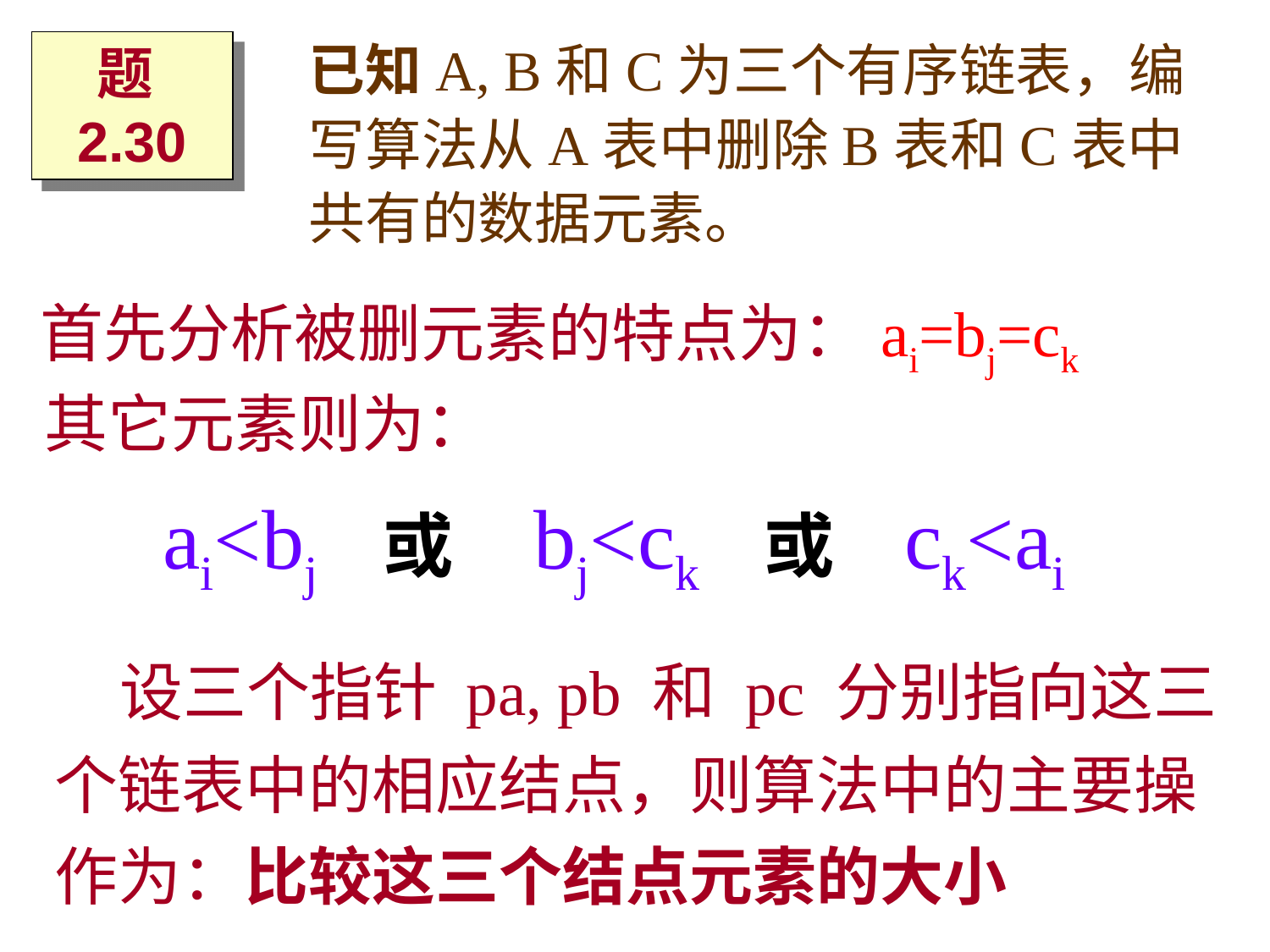

已知A, B和C为三个有序链表，编写算法从A表中删除B表和C表中共有的数据元素。
题2.30
首先分析被删元素的特点为：ai=bj=ck
其它元素则为：
ai<bj
bj<ck
ck<ai
或
或
   设三个指针 pa, pb 和 pc 分别指向这三个链表中的相应结点，则算法中的主要操作为：比较这三个结点元素的大小